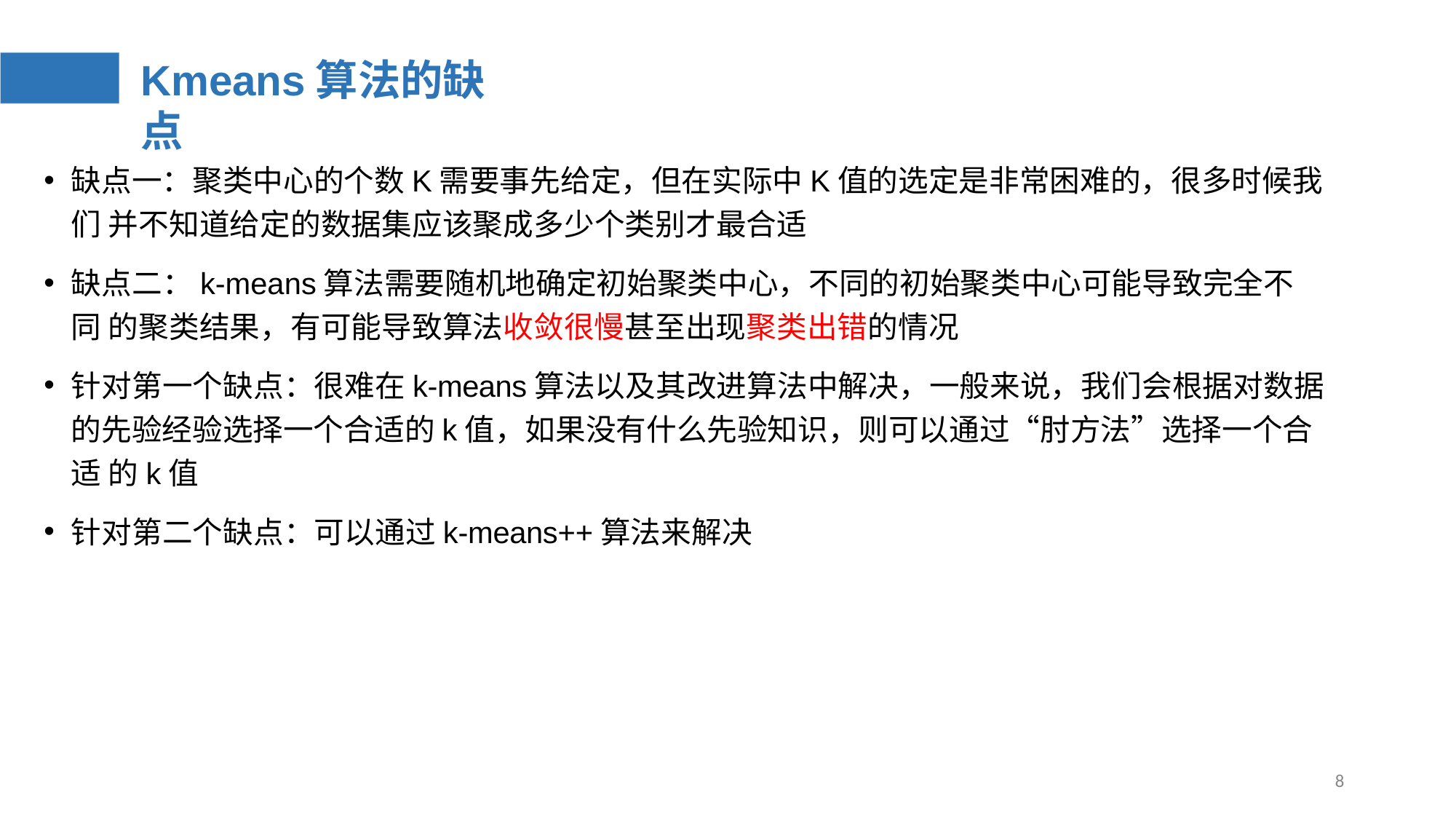

# Kmeans算法的缺点
缺点一：聚类中心的个数K需要事先给定，但在实际中K值的选定是非常困难的，很多时候我们 并不知道给定的数据集应该聚成多少个类别才最合适
缺点二：k-means算法需要随机地确定初始聚类中心，不同的初始聚类中心可能导致完全不同 的聚类结果，有可能导致算法收敛很慢甚至出现聚类出错的情况
针对第一个缺点：很难在k-means算法以及其改进算法中解决，一般来说，我们会根据对数据 的先验经验选择一个合适的k值，如果没有什么先验知识，则可以通过“肘方法”选择一个合适 的k值
针对第二个缺点：可以通过k-means++算法来解决
8